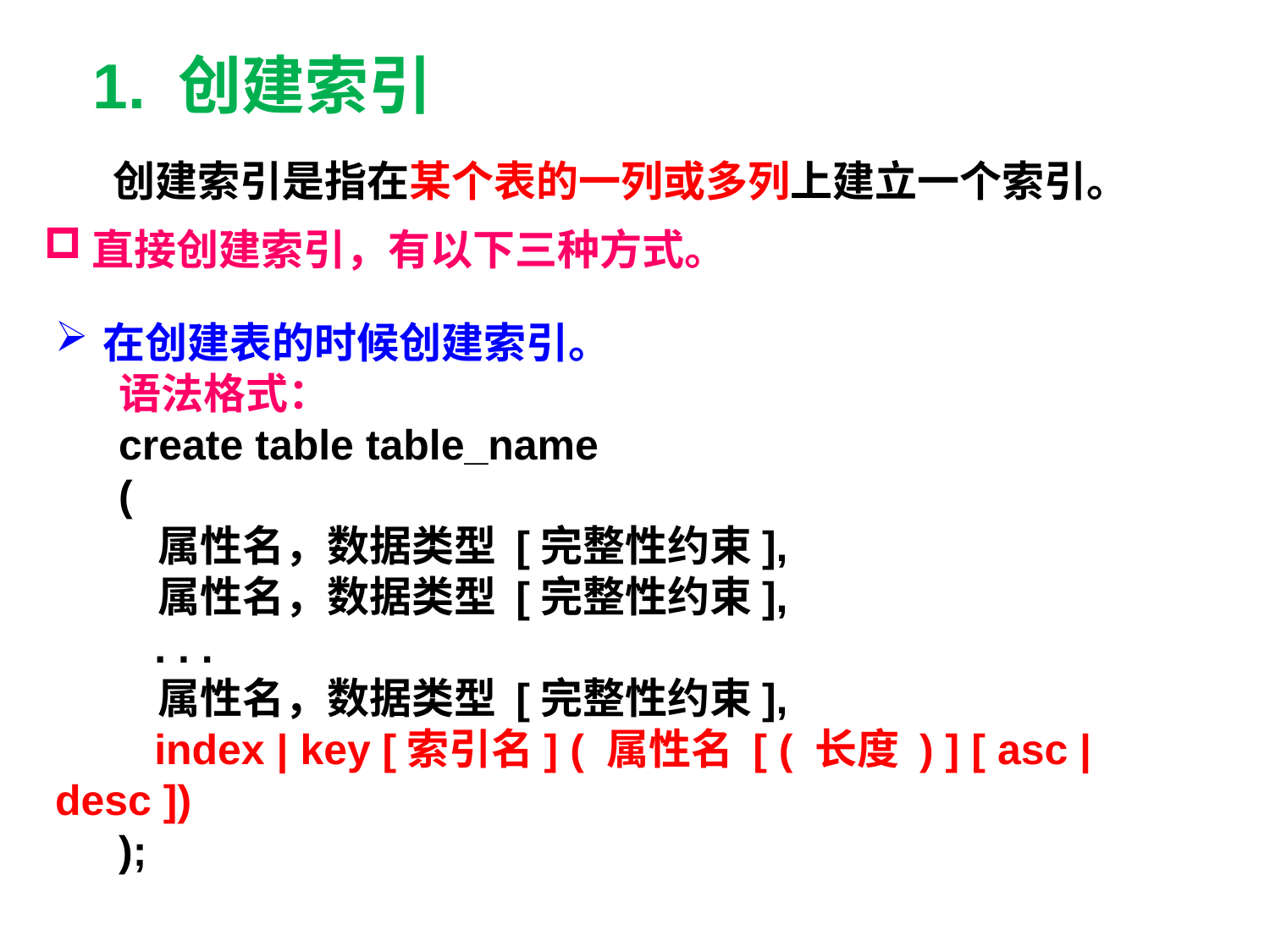

1. 创建索引
创建索引是指在某个表的一列或多列上建立一个索引。
直接创建索引，有以下三种方式。
在创建表的时候创建索引。
语法格式：
create table table_name
(
   属性名，数据类型 [完整性约束],
   属性名，数据类型 [完整性约束],
   . . .
   属性名，数据类型 [完整性约束],
   index | key [索引名] ( 属性名 [ ( 长度 ) ] [ asc | desc ])
);